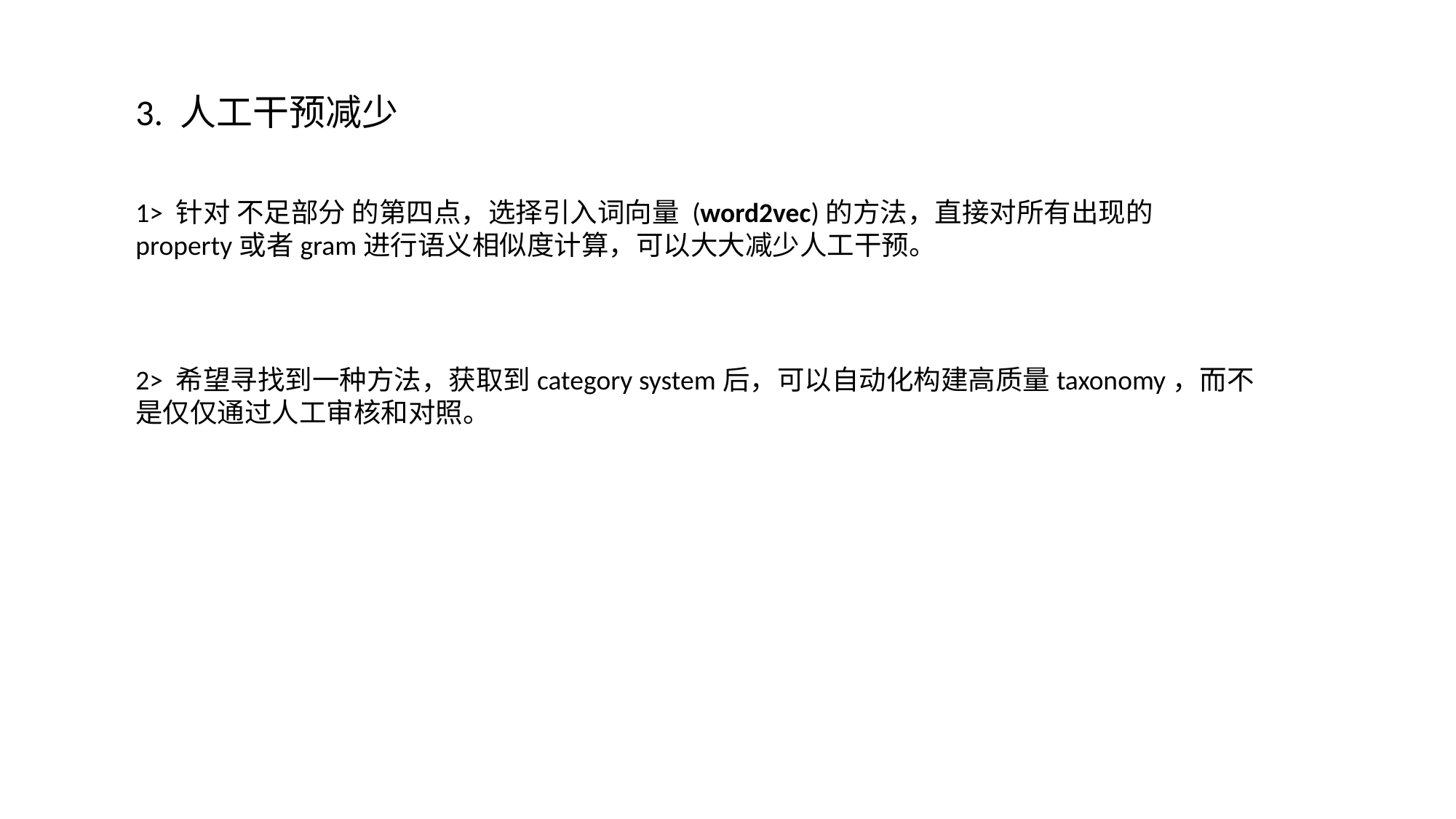

3. 人工干预减少
1> 针对 不足部分 的第四点，选择引入词向量 (word2vec)的方法，直接对所有出现的property或者gram进行语义相似度计算，可以大大减少人工干预。
2> 希望寻找到一种方法，获取到category system后，可以自动化构建高质量taxonomy，而不是仅仅通过人工审核和对照。